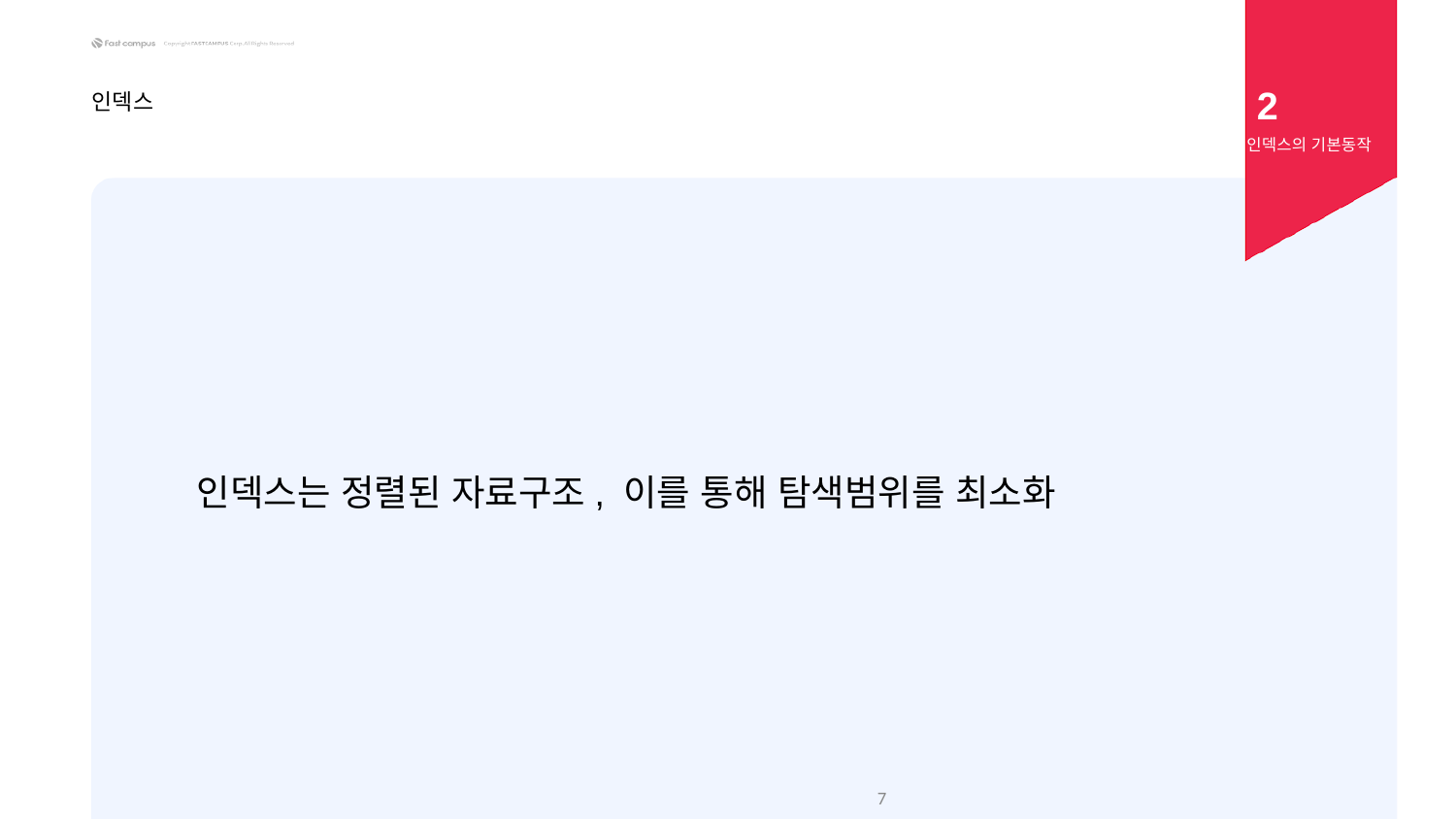

2
인덱스
인덱스의 기본동작

인덱스는 정렬된 자료구조, 이를 통해 탐색범위를 최소화
7